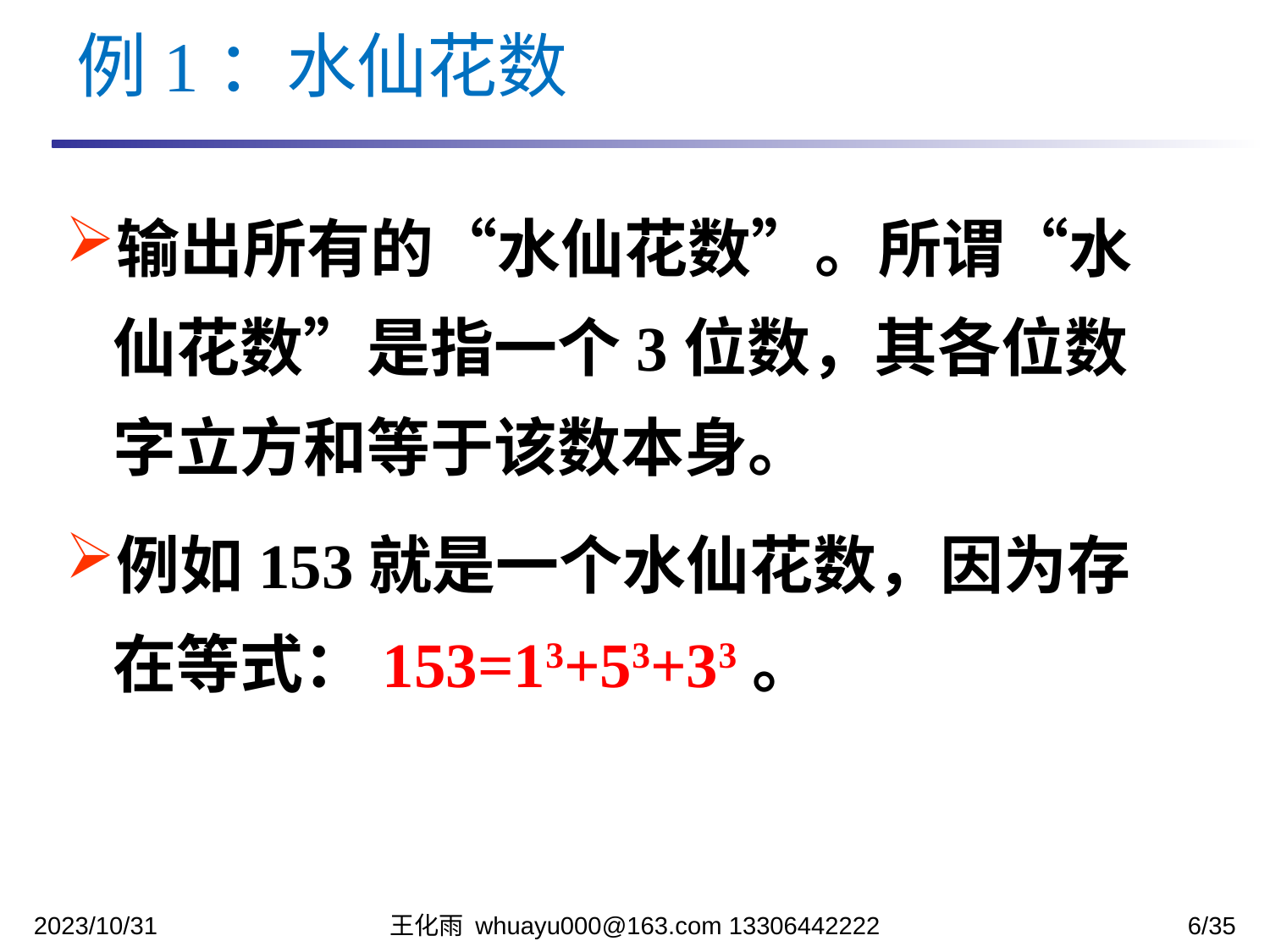

例1：水仙花数
输出所有的“水仙花数”。所谓“水仙花数”是指一个3位数，其各位数字立方和等于该数本身。
例如153就是一个水仙花数，因为存在等式：153=13+53+33。
2023/10/31
王化雨 whuayu000@163.com 13306442222
6/35